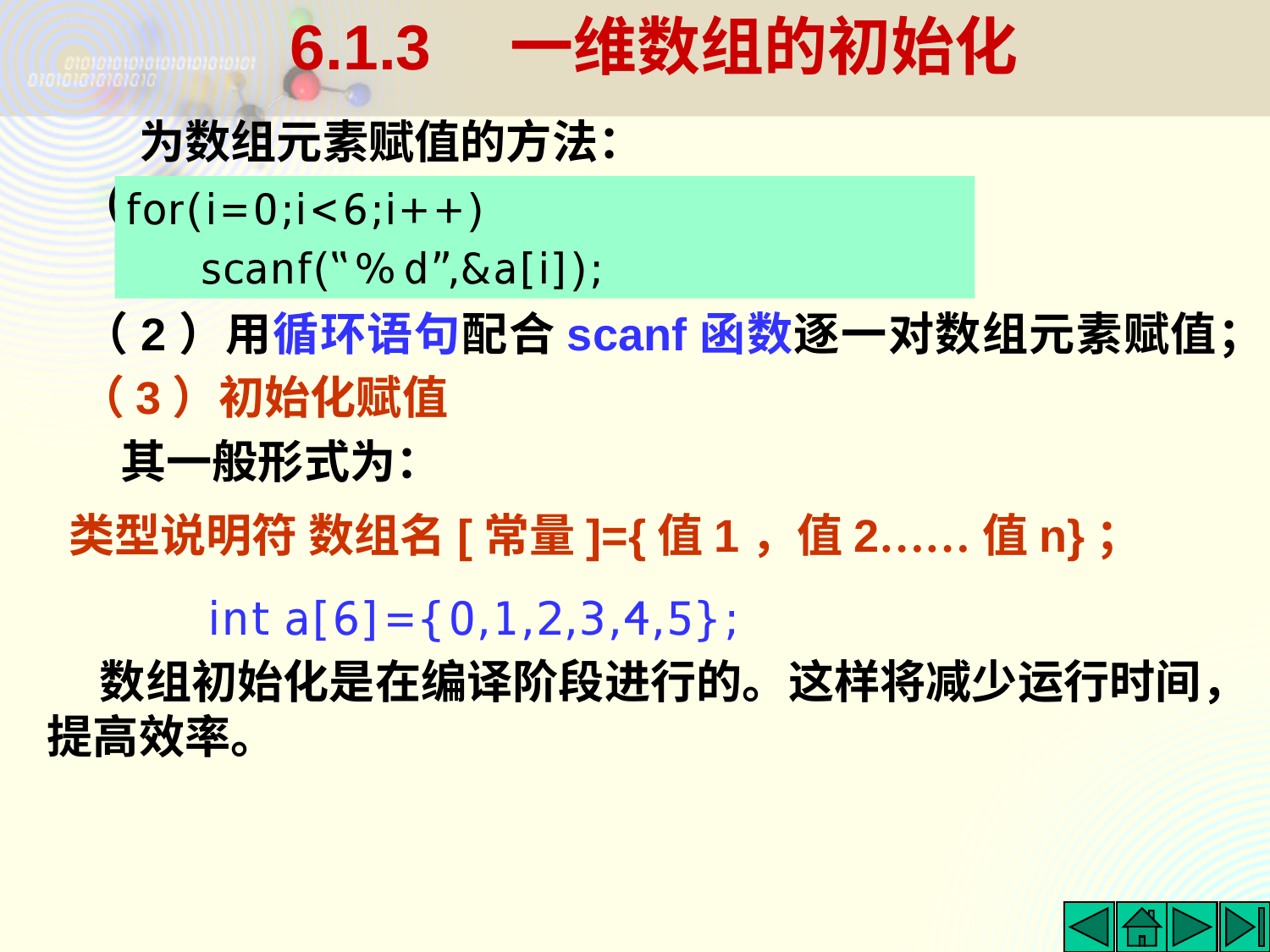

6.1.3    一维数组的初始化
　　为数组元素赋值的方法：
  （1）用赋值语句给数组元素逐个赋值；
       例如， a[0]=0，a[1]=1
  （2）用循环语句配合scanf函数逐一对数组元素赋值；
  （3）初始化赋值
      其一般形式为：
 类型说明符 数组名[常量]={值1，值2……值n}；
             int a[6]={0,1,2,3,4,5};
    数组初始化是在编译阶段进行的。这样将减少运行时间，提高效率。
for(i=0;i<6;i++)
      scanf(“%d”,&a[i]);